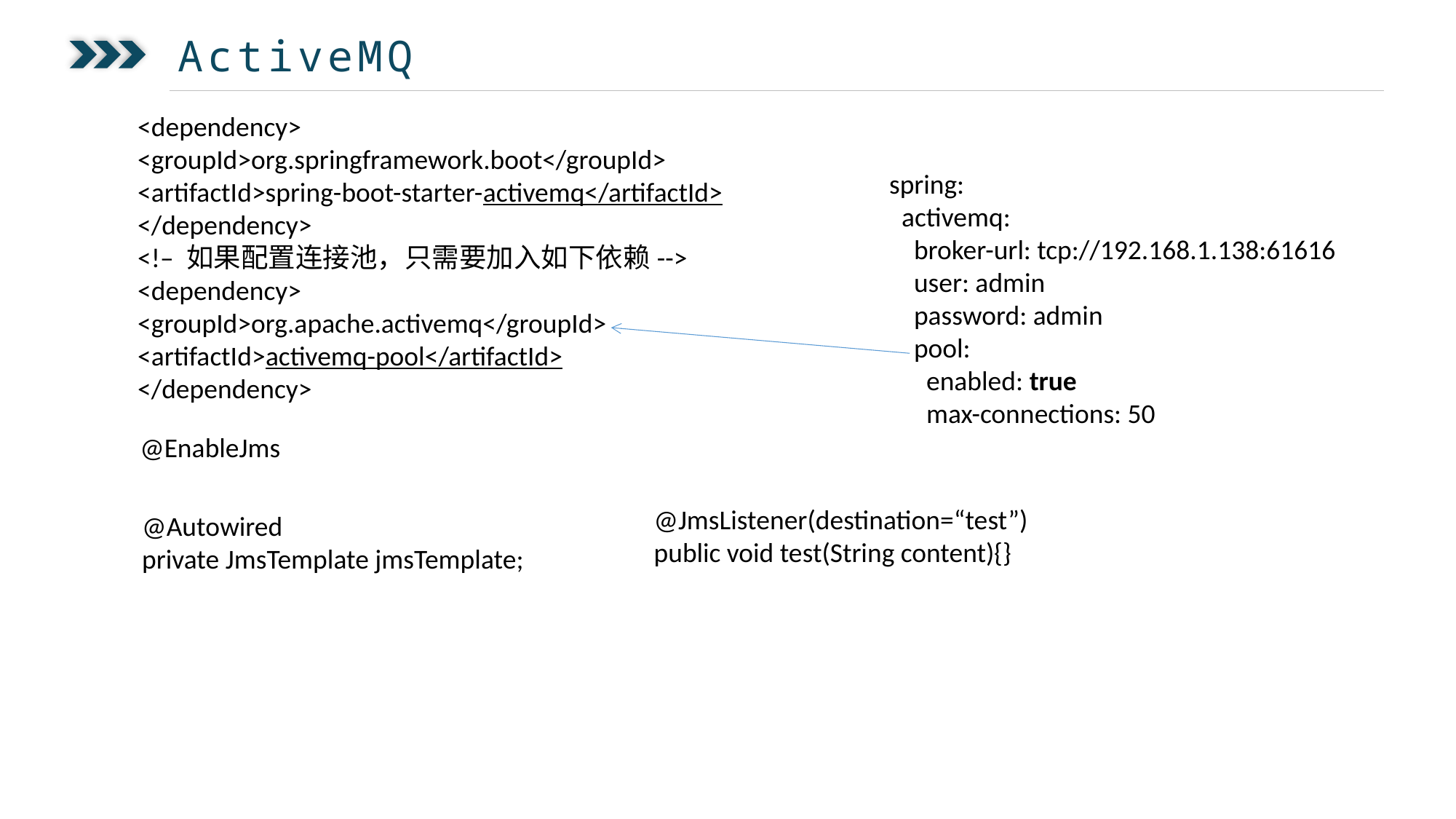

ActiveMQ

<dependency>
<groupId>org.springframework.boot</groupId>
<artifactId>spring-boot-starter-activemq</artifactId>
</dependency>
<!– 如果配置连接池，只需要加入如下依赖-->
<dependency>
<groupId>org.apache.activemq</groupId>
<artifactId>activemq-pool</artifactId>
</dependency>
spring:
  activemq:
    broker-url: tcp://192.168.1.138:61616
    user: admin
    password: admin
    pool:
      enabled: true
      max-connections: 50
@EnableJms
@JmsListener(destination=“test”)
public void test(String content){}
@Autowired
private JmsTemplate jmsTemplate;